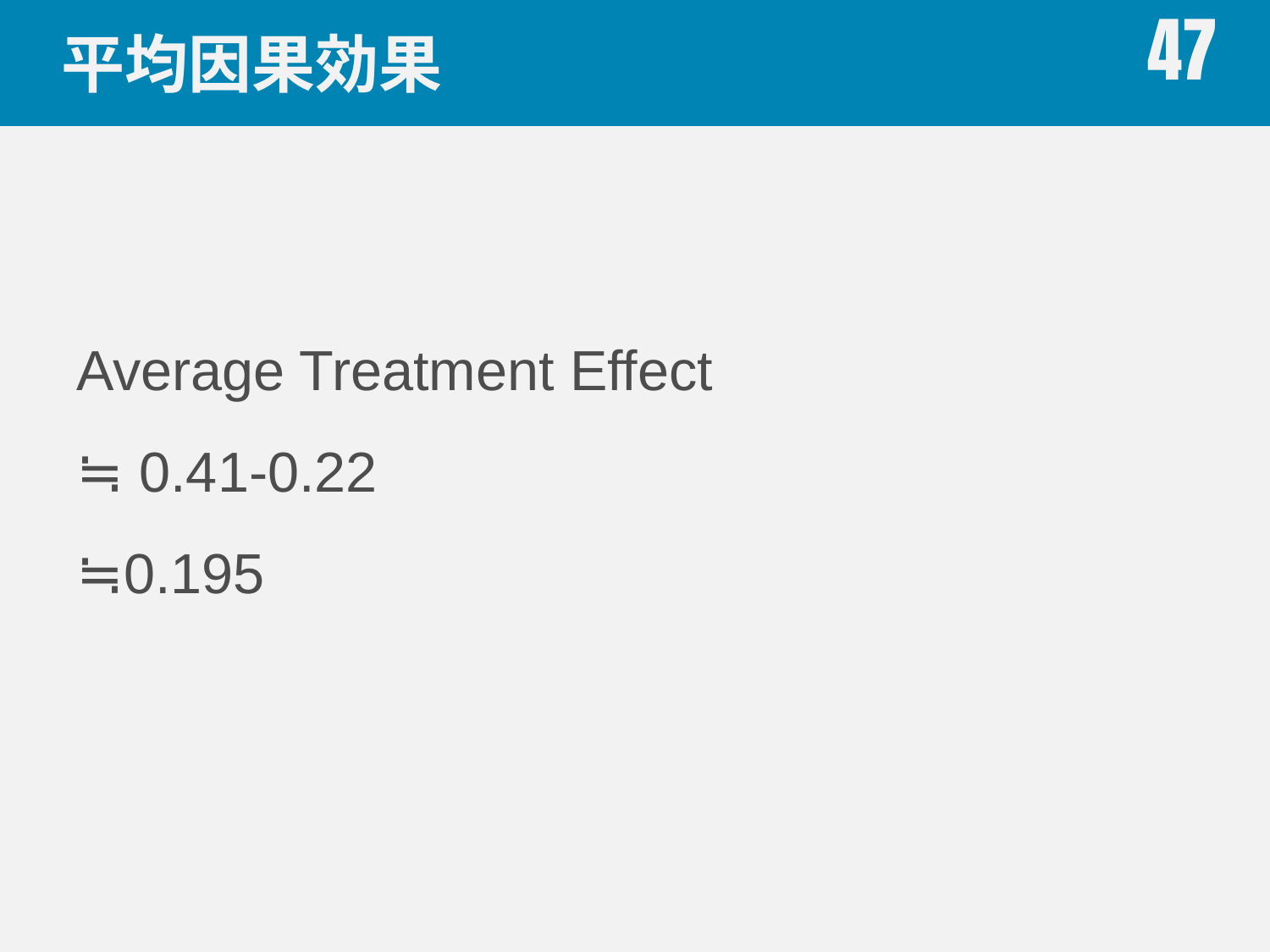

# 平均因果効果
 47
Average Treatment Effect
≒ 0.41-0.22
≒0.195